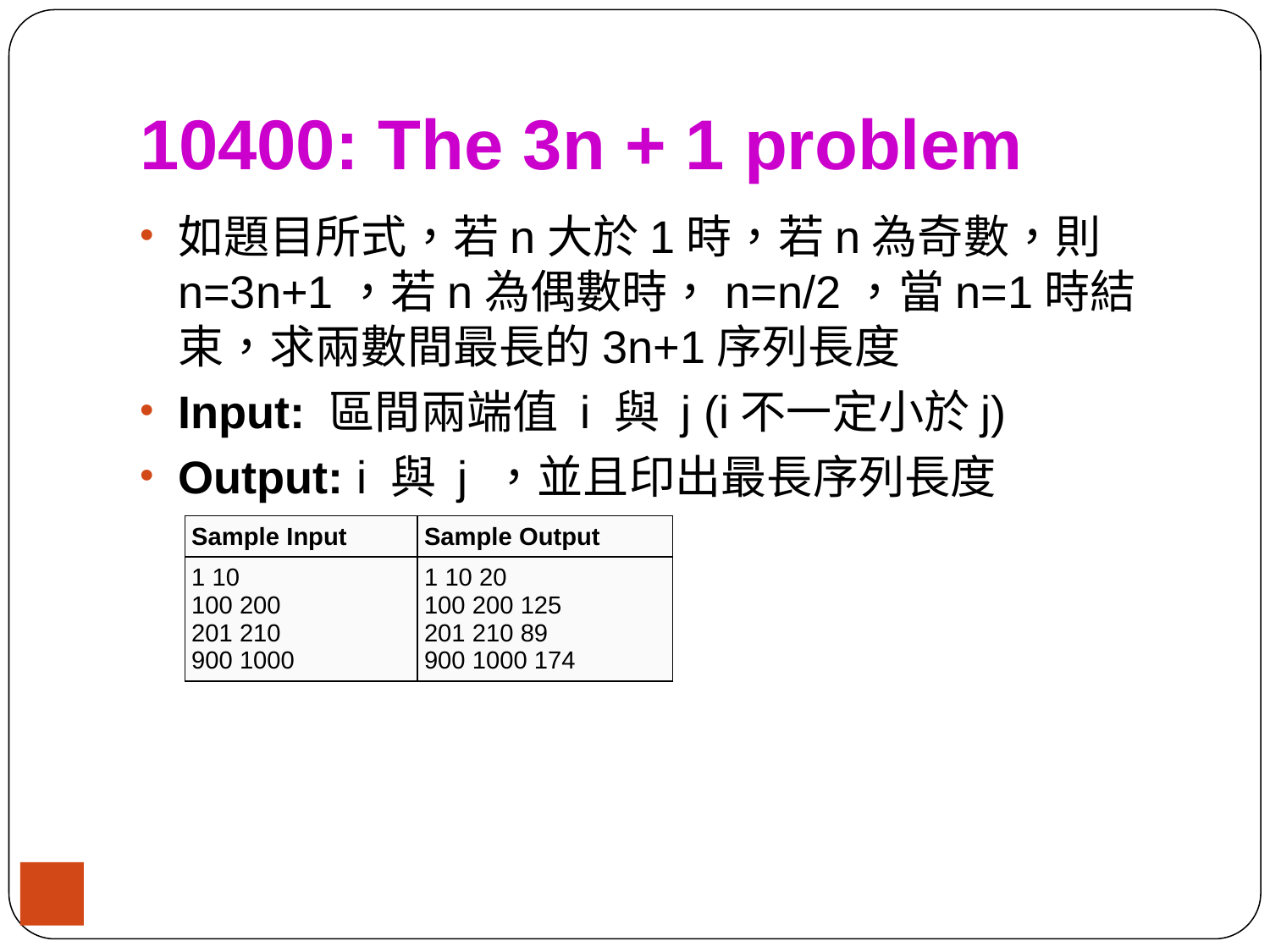

# 10400: The 3n + 1 problem
如題目所式，若n大於1時，若n為奇數，則n=3n+1，若n為偶數時，n=n/2，當n=1時結束，求兩數間最長的3n+1序列長度
Input: 區間兩端值 i 與 j (i不一定小於j)
Output: i 與 j ，並且印出最長序列長度
| Sample Input | Sample Output |
| --- | --- |
| 1 10 100 200 201 210 900 1000 | 1 10 20 100 200 125 201 210 89 900 1000 174 |